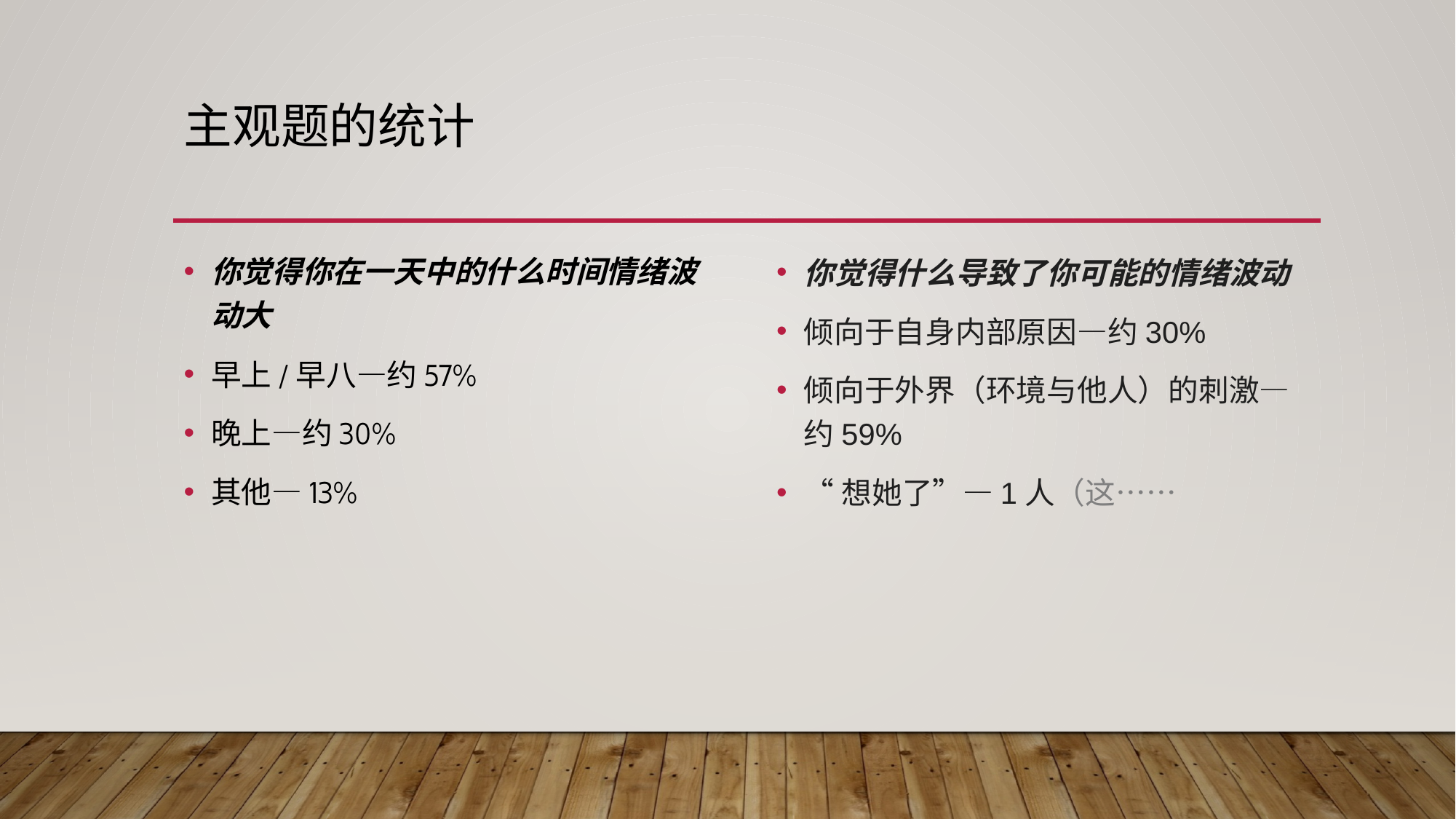

# 主观题的统计
你觉得你在一天中的什么时间情绪波动大
早上/早八—约57%
晚上—约30%
其他—13%
你觉得什么导致了你可能的情绪波动
倾向于自身内部原因—约30%
倾向于外界（环境与他人）的刺激—约59%
“想她了”—1人（这……